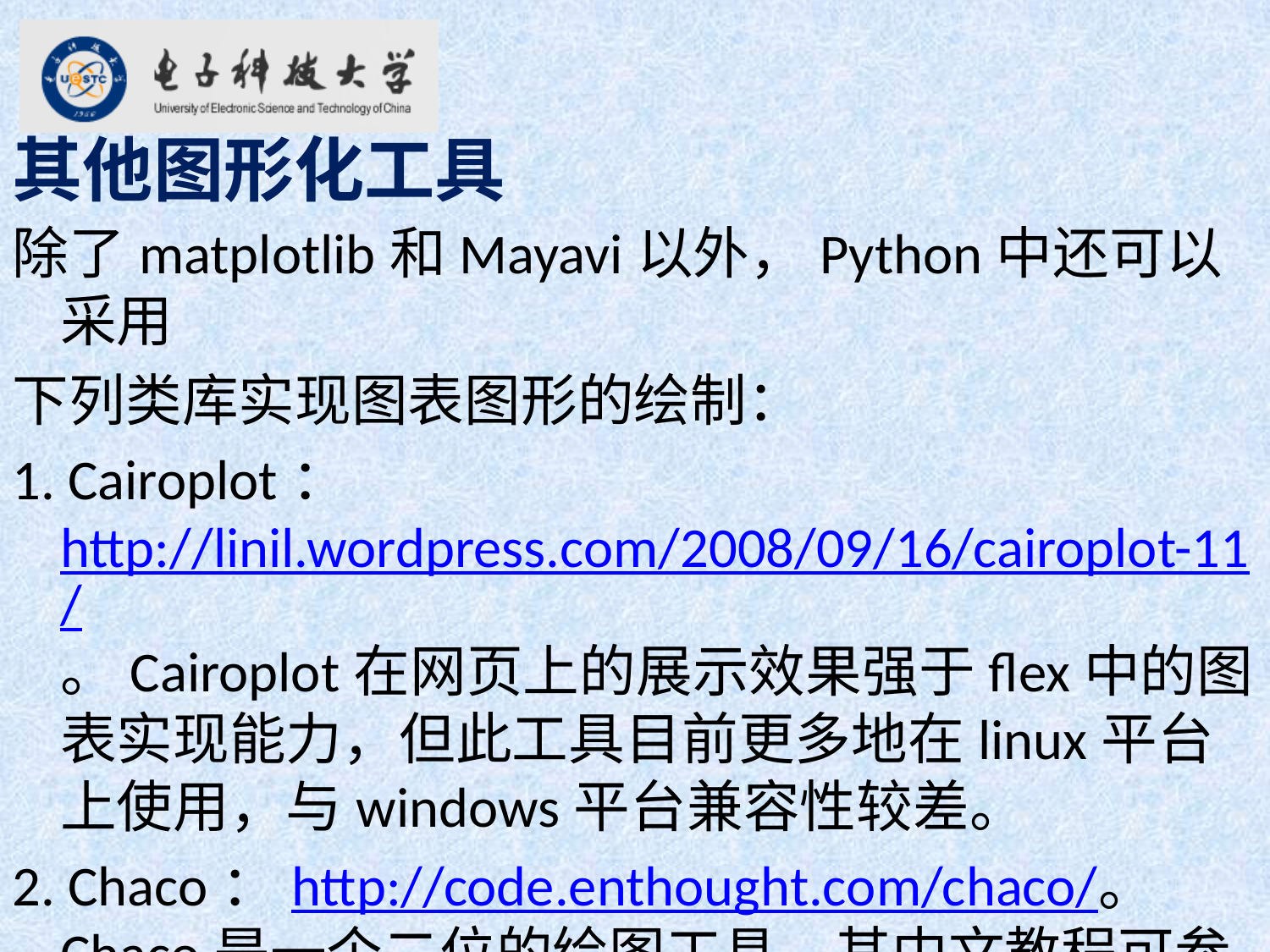

其他图形化工具
除了matplotlib和Mayavi以外，Python中还可以采用
下列类库实现图表图形的绘制：
1. Cairoplot：http://linil.wordpress.com/2008/09/16/cairoplot-11/。Cairoplot在网页上的展示效果强于flex中的图表实现能力，但此工具目前更多地在linux平台上使用，与windows平台兼容性较差。
2. Chaco：http://code.enthought.com/chaco/。Chaco是一个二位的绘图工具，其中文教程可参考：http://hyry.dip.jp/pydoc/chaco_intro.html。